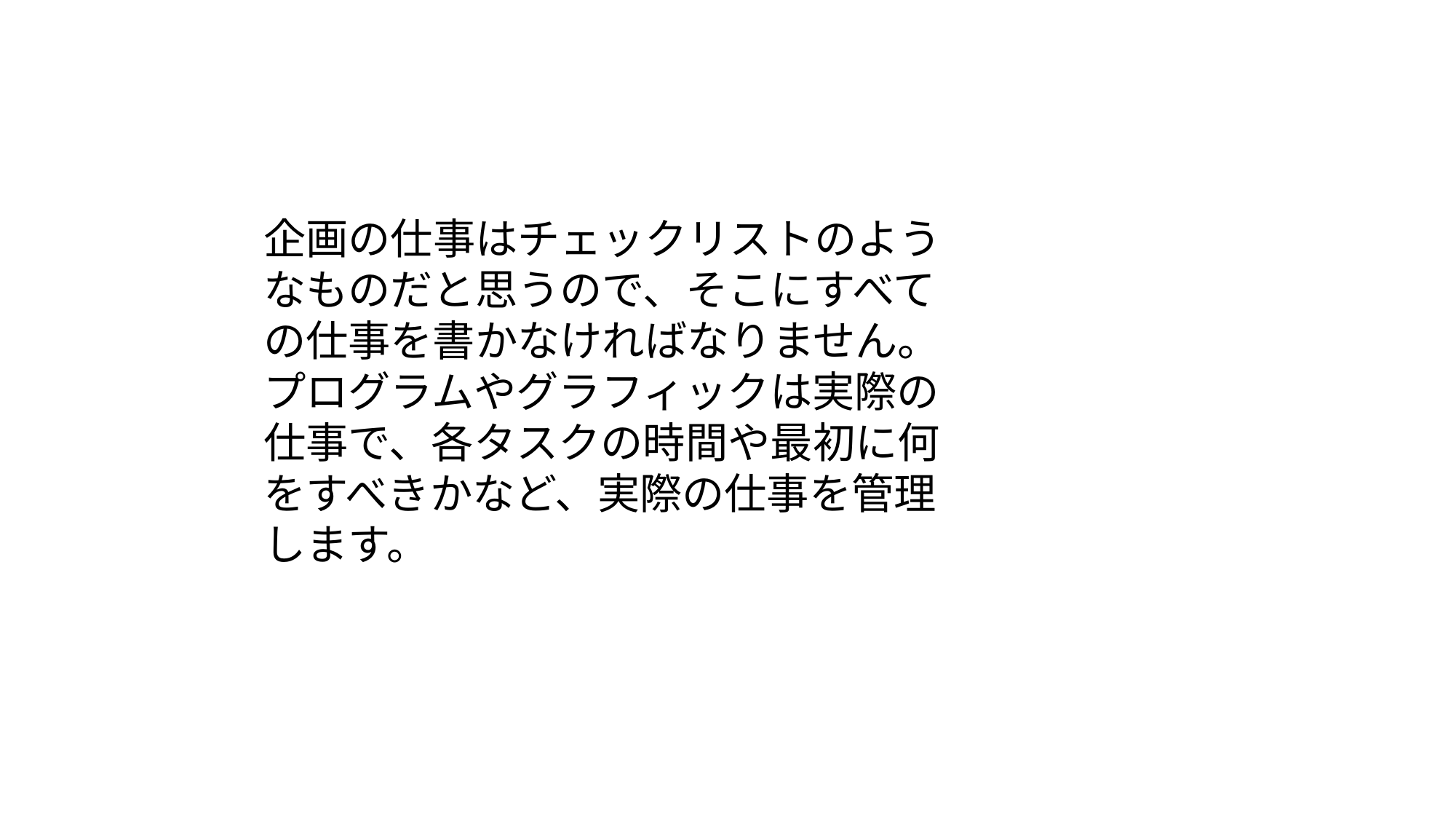

企画の仕事はチェックリストのようなものだと思うので、そこにすべての仕事を書かなければなりません。プログラムやグラフィックは実際の仕事で、各タスクの時間や最初に何をすべきかなど、実際の仕事を管理します。